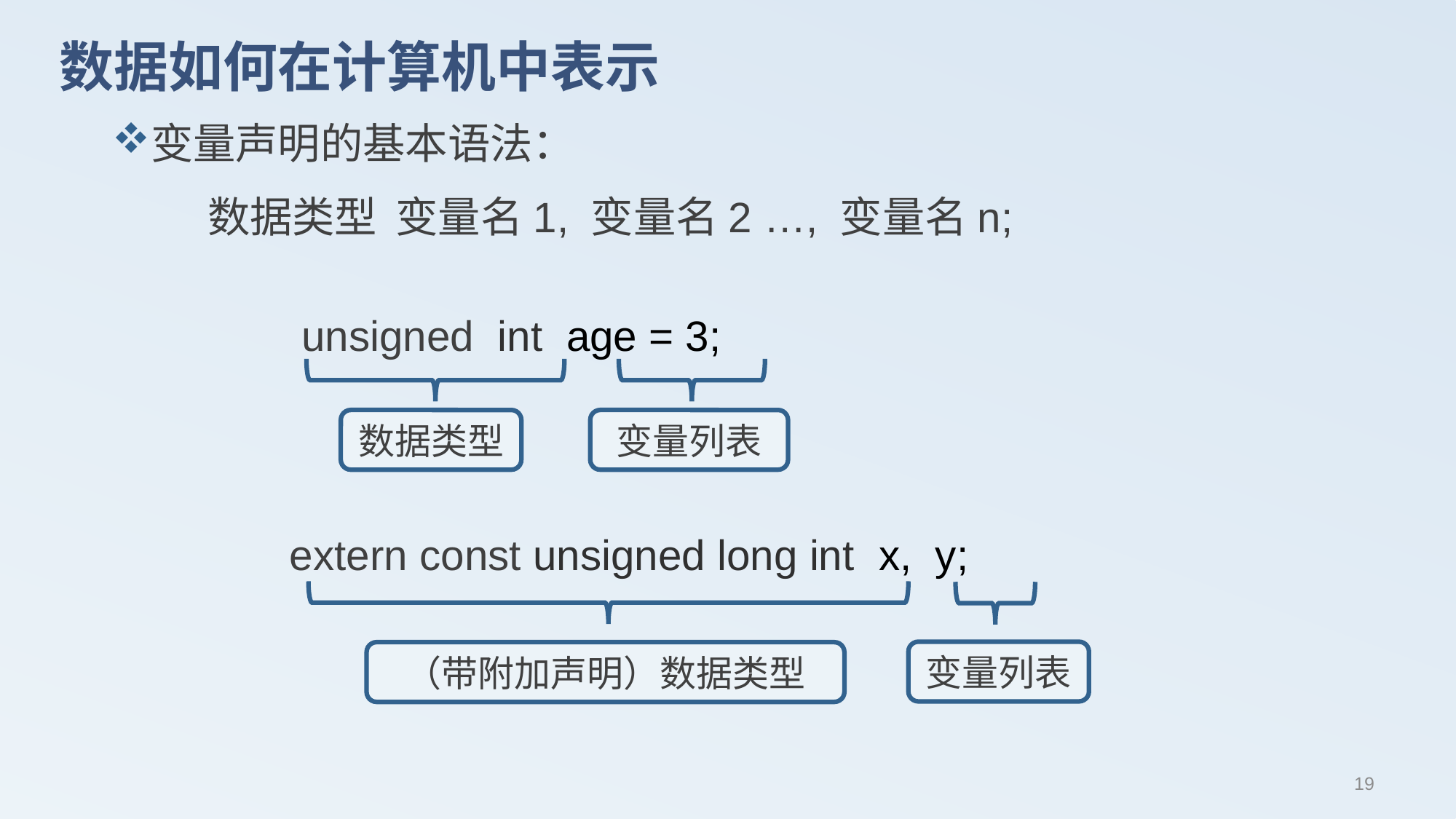

# 数据如何在计算机中表示
变量声明的基本语法：
         数据类型  变量名1, 变量名2 …, 变量名n;
                unsigned  int  age = 3;

               extern const unsigned long int  x,  y;

数据类型
变量列表

变量列表
（带附加声明）数据类型